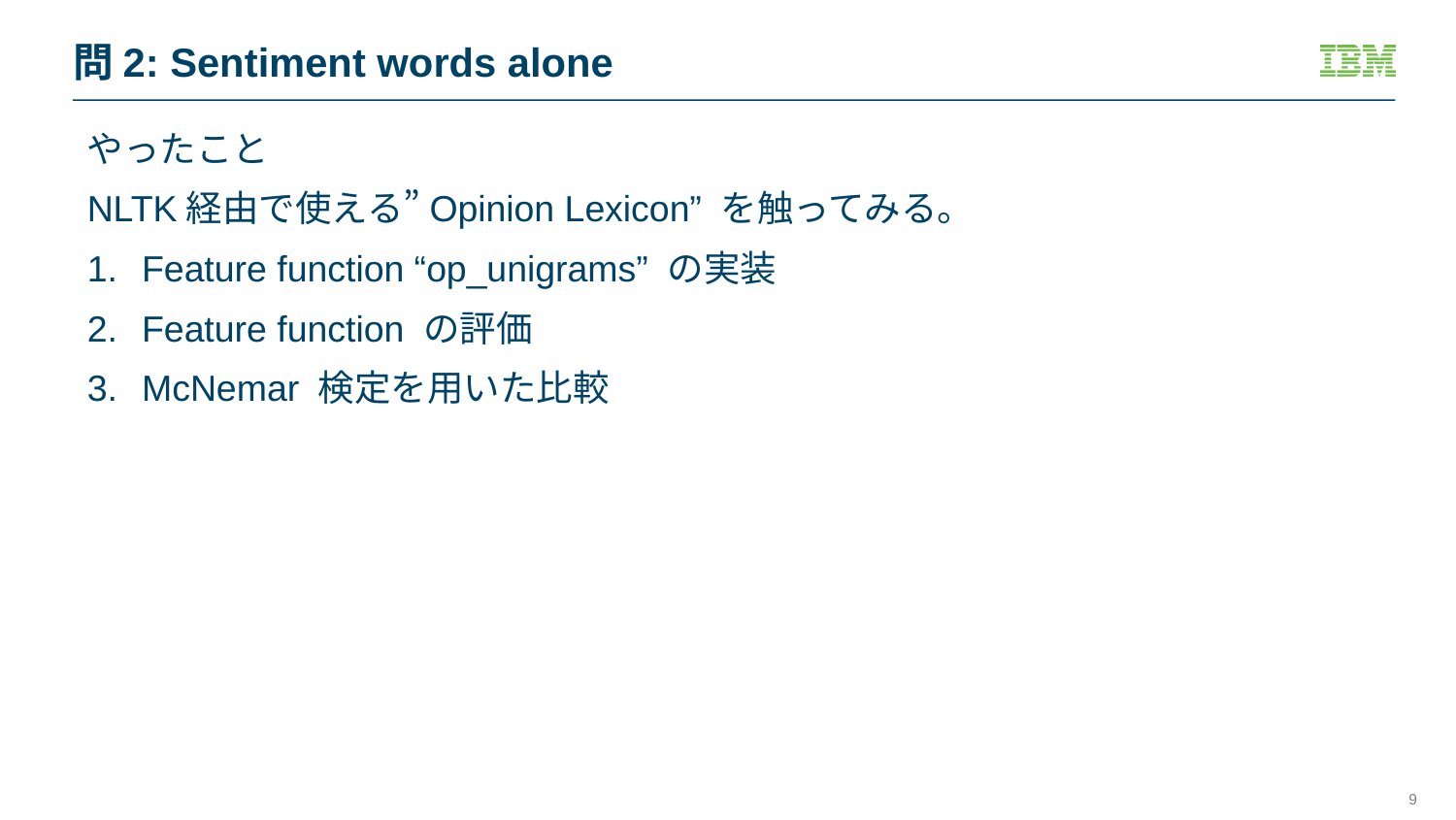

# 問2: Sentiment words alone
やったこと
NLTK経由で使える”Opinion Lexicon” を触ってみる。
Feature function “op_unigrams” の実装
Feature function の評価
McNemar 検定を用いた比較

9